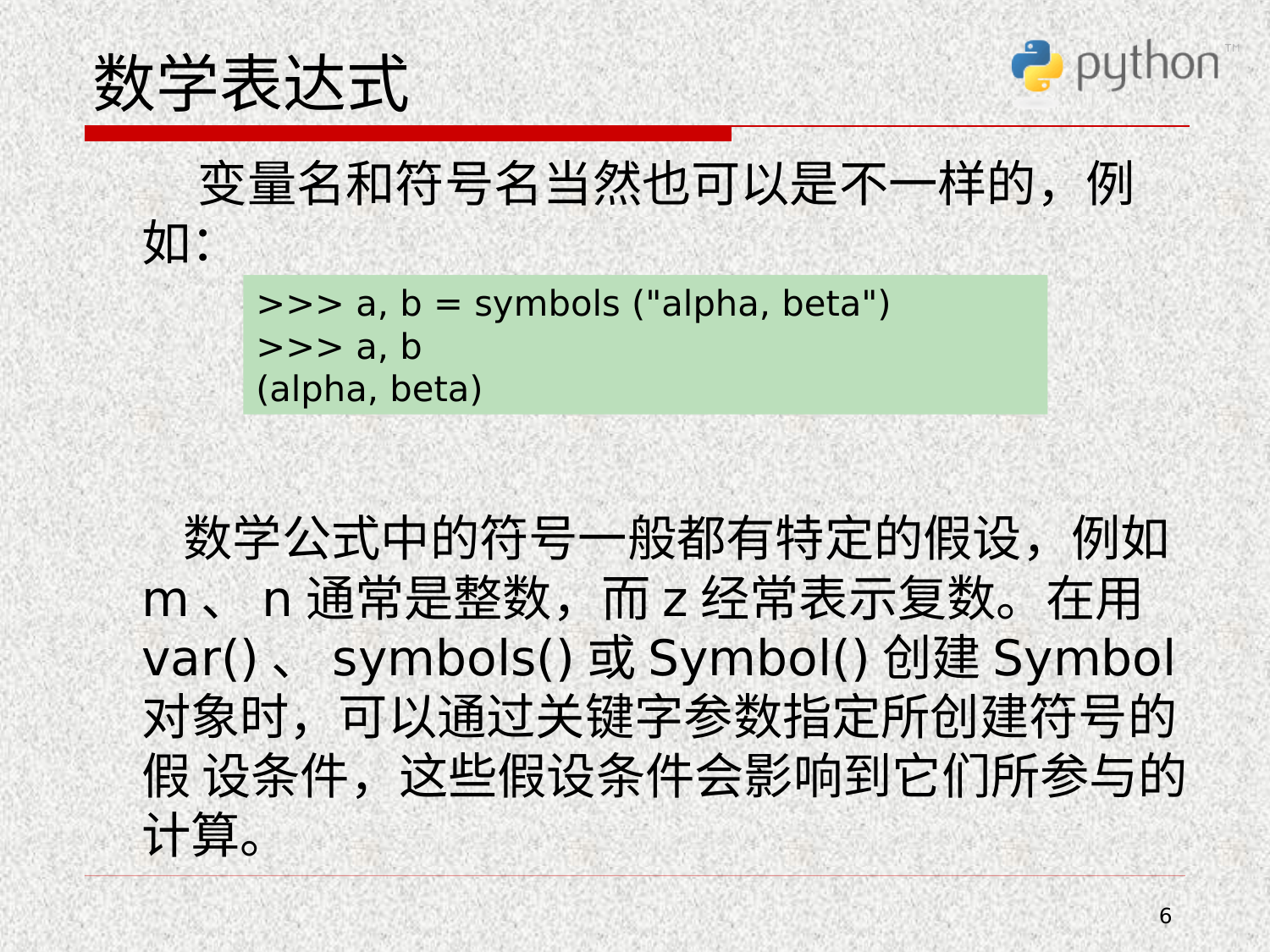

# 数学表达式
          变量名和符号名当然也可以是不一样的，例如：

        数学公式中的符号一般都有特定的假设，例如m、n通常是整数，而z经常表示复数。在用var()、symbols()或Symbol()创建Symbol对象时，可以通过关键字参数指定所创建符号的假 设条件，这些假设条件会影响到它们所参与的计算。
>>> a, b = symbols ("alpha, beta")
>>> a, b
(alpha, beta)
6